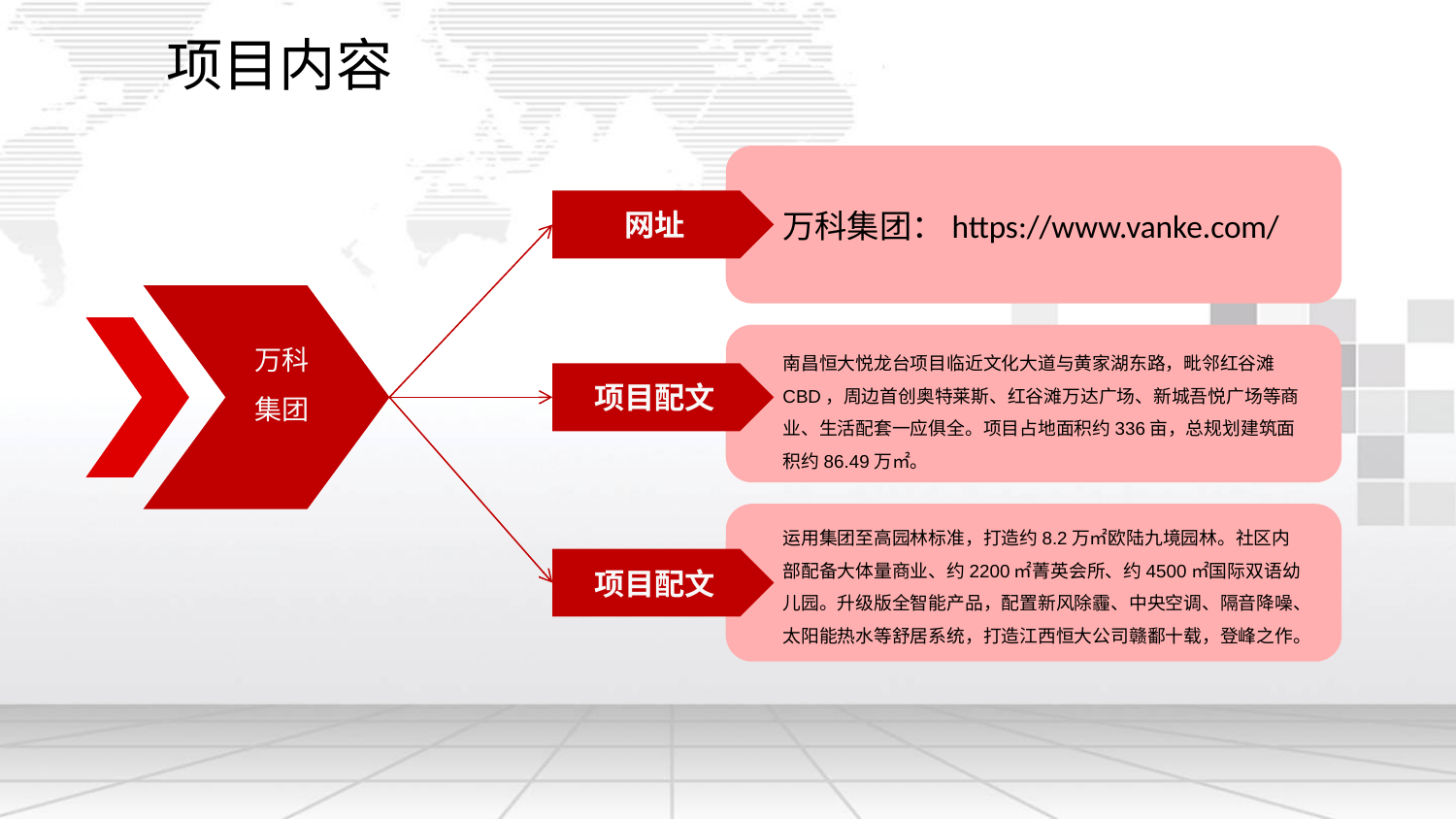

项目内容

万科集团：https://www.vanke.com/
网址

万科
集团

南昌恒大悦龙台项目临近文化大道与黄家湖东路，毗邻红谷滩CBD，周边首创奥特莱斯、红谷滩万达广场、新城吾悦广场等商业、生活配套一应俱全。项目占地面积约336亩，总规划建筑面积约86.49万㎡。
项目配文

运用集团至高园林标准，打造约8.2万㎡欧陆九境园林。社区内部配备大体量商业、约2200㎡菁英会所、约4500㎡国际双语幼儿园。升级版全智能产品，配置新风除霾、中央空调、隔音降噪、太阳能热水等舒居系统，打造江西恒大公司赣鄱十载，登峰之作。
项目配文